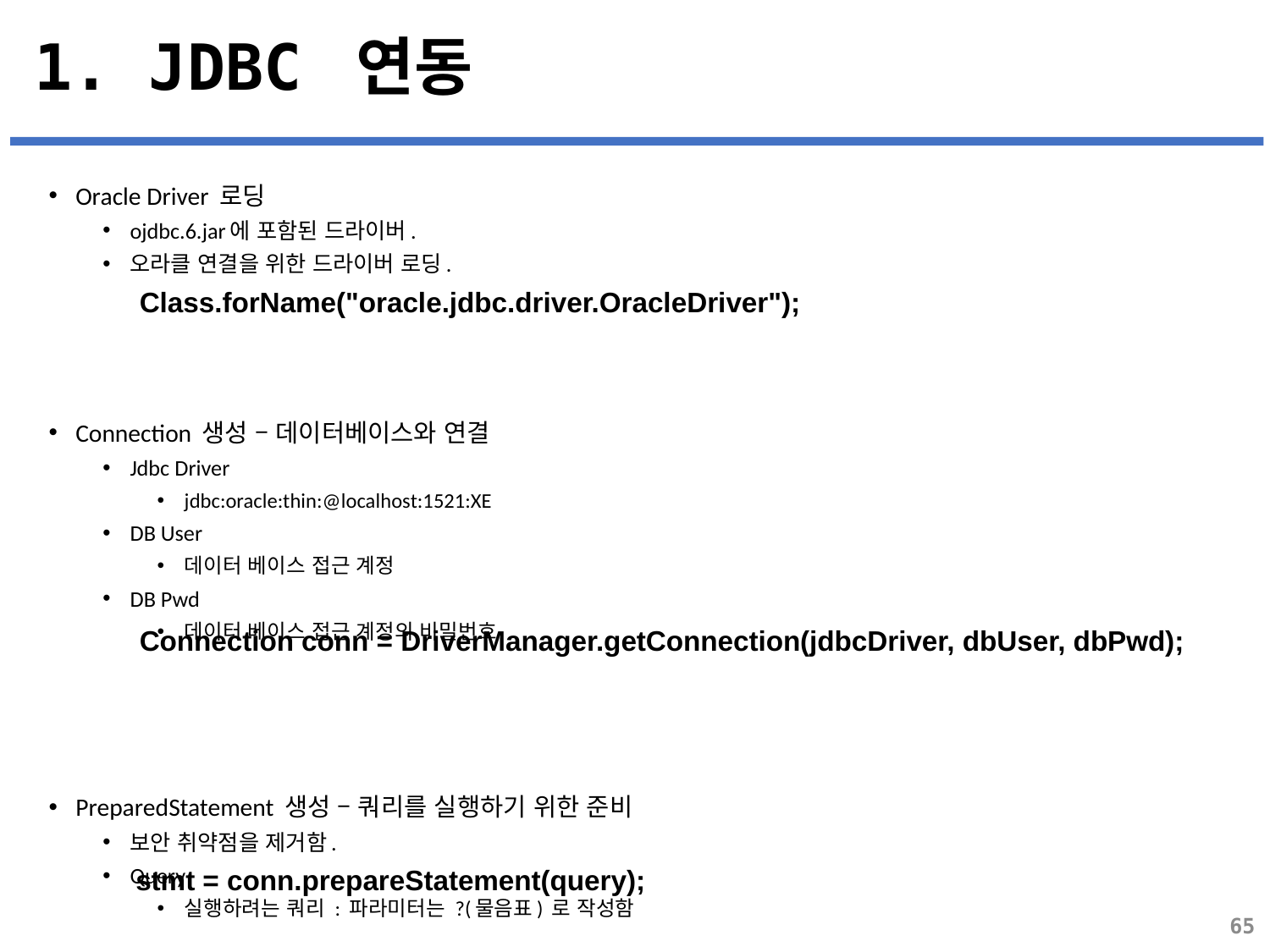

# 1. JDBC 연동
Oracle Driver 로딩
ojdbc.6.jar에 포함된 드라이버.
오라클 연결을 위한 드라이버 로딩.

Connection 생성 – 데이터베이스와 연결
Jdbc Driver
jdbc:oracle:thin:@localhost:1521:XE
DB User
데이터 베이스 접근 계정
DB Pwd
데이터 베이스 접근 계정의 비밀번호

PreparedStatement 생성 – 쿼리를 실행하기 위한 준비
보안 취약점을 제거함.
Query
실행하려는 쿼리 : 파라미터는 ?(물음표) 로 작성함

Class.forName("oracle.jdbc.driver.OracleDriver");
Connection conn = DriverManager.getConnection(jdbcDriver, dbUser, dbPwd);
stmt = conn.prepareStatement(query);
65